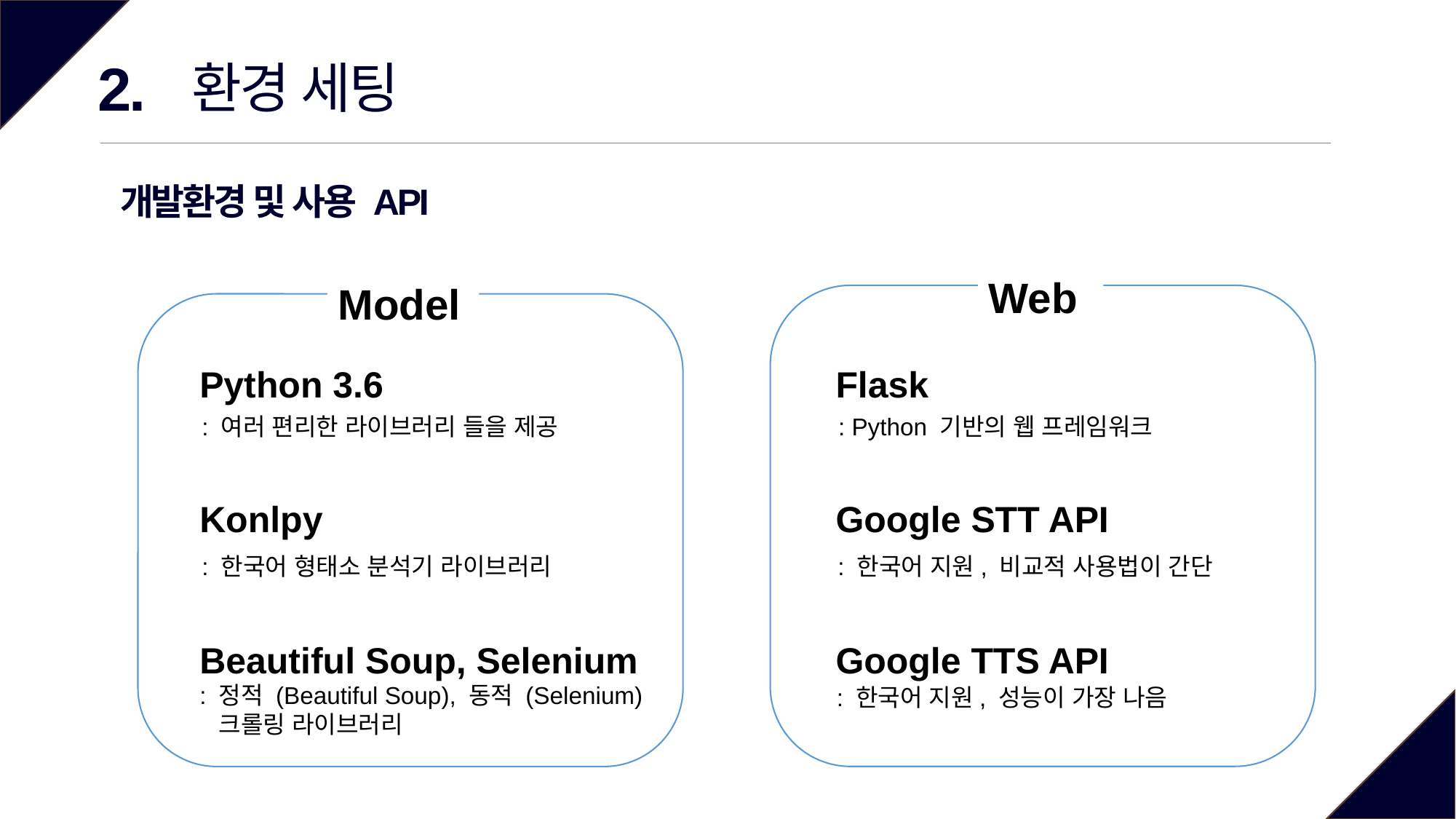

2.
환경 세팅
개발환경 및 사용 API
Web
Model

Python 3.6
Flask
: 여러 편리한 라이브러리 들을 제공
: Python 기반의 웹 프레임워크
Konlpy
Google STT API
: 한국어 형태소 분석기 라이브러리
: 한국어 지원, 비교적 사용법이 간단
Beautiful Soup, Selenium
Google TTS API
: 한국어 지원, 성능이 가장 나음
: 정적 (Beautiful Soup), 동적 (Selenium)
  크롤링 라이브러리